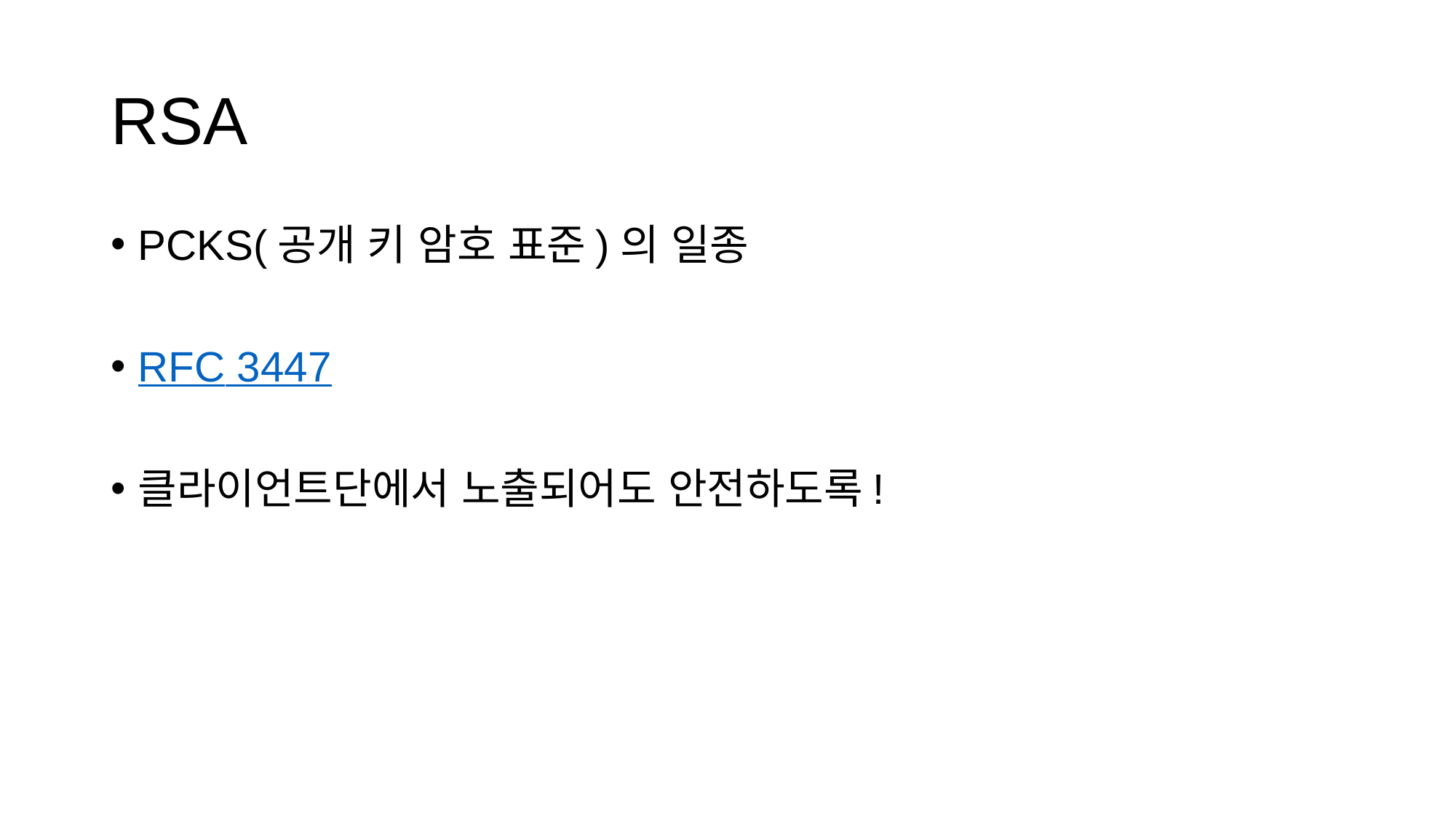

# RSA
PCKS(공개 키 암호 표준)의 일종

RFC 3447

클라이언트단에서 노출되어도 안전하도록!